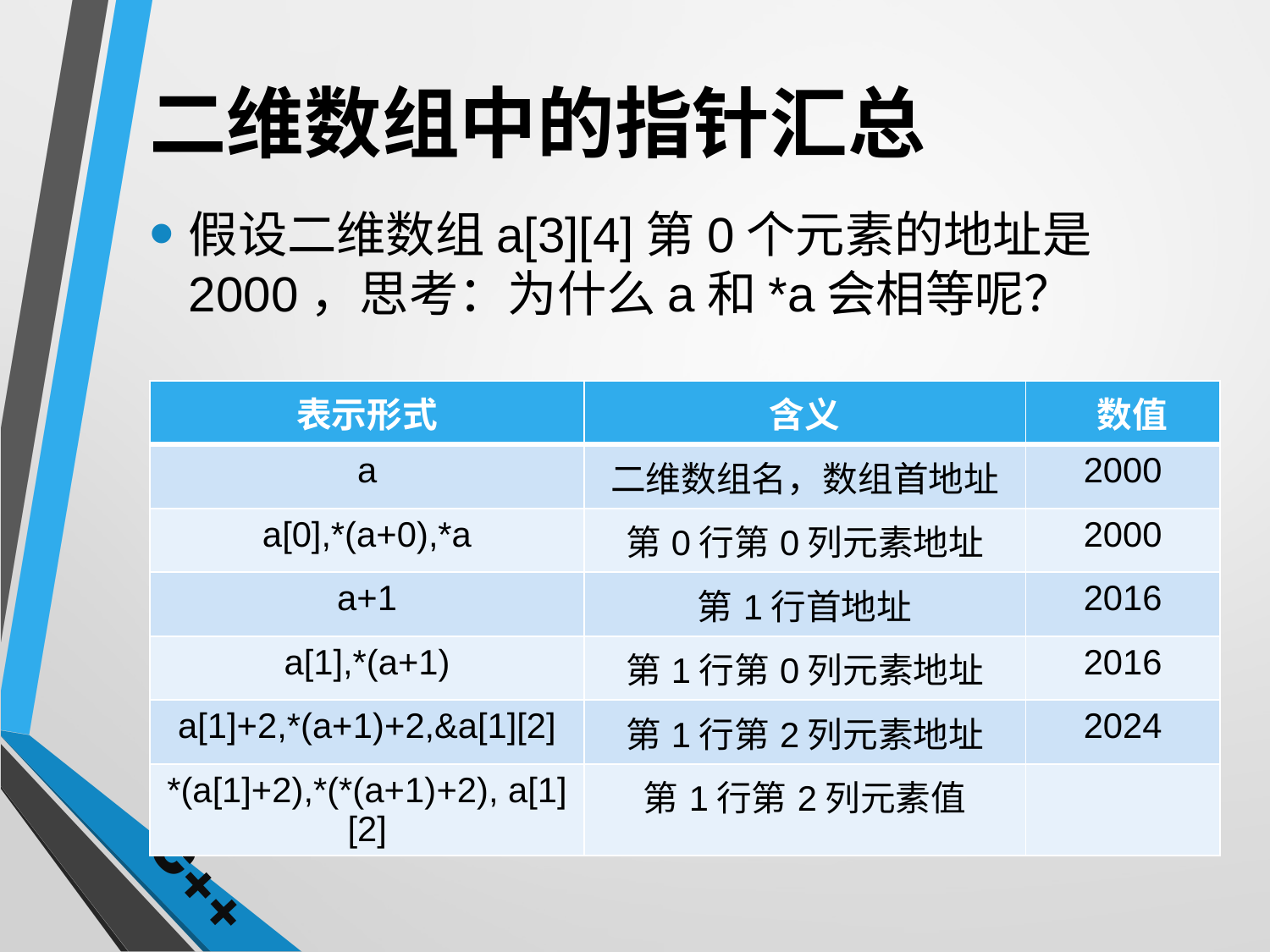

# 二维数组中的指针汇总
假设二维数组a[3][4]第0个元素的地址是2000，思考：为什么a和*a会相等呢？
| 表示形式 | 含义 | 数值 |
| --- | --- | --- |
| a | 二维数组名，数组首地址 | 2000 |
| a[0],\*(a+0),\*a | 第0行第0列元素地址 | 2000 |
| a+1 | 第1行首地址 | 2016 |
| a[1],\*(a+1) | 第1行第0列元素地址 | 2016 |
| a[1]+2,\*(a+1)+2,&a[1][2] | 第1行第2列元素地址 | 2024 |
| \*(a[1]+2),\*(\*(a+1)+2), a[1][2] | 第1行第2列元素值 |  |